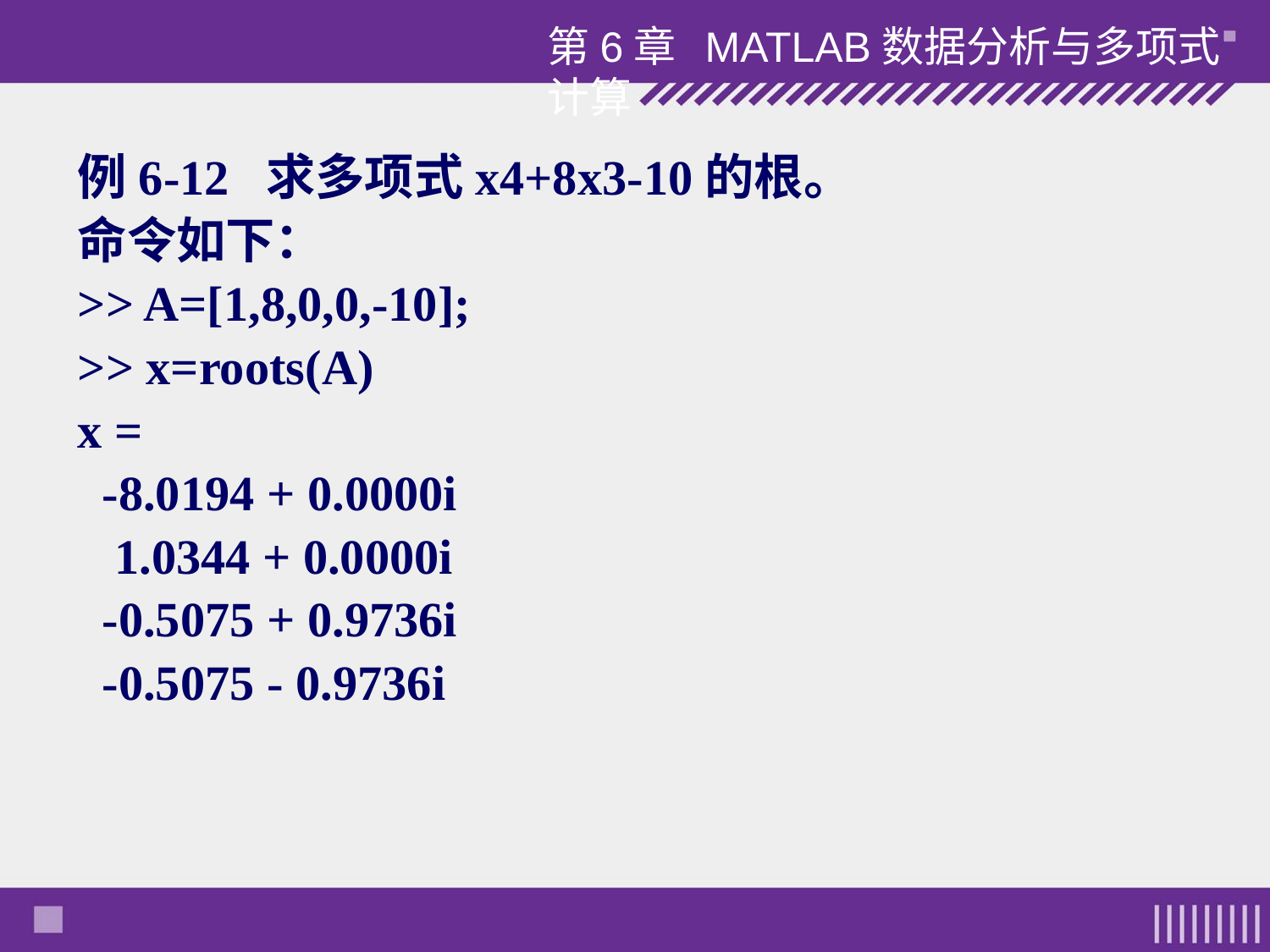

第6章  MATLAB数据分析与多项式计算
例6-12  求多项式x4+8x3-10的根。
命令如下：
>> A=[1,8,0,0,-10];
>> x=roots(A)
x =
  -8.0194 + 0.0000i
   1.0344 + 0.0000i
  -0.5075 + 0.9736i
  -0.5075 - 0.9736i